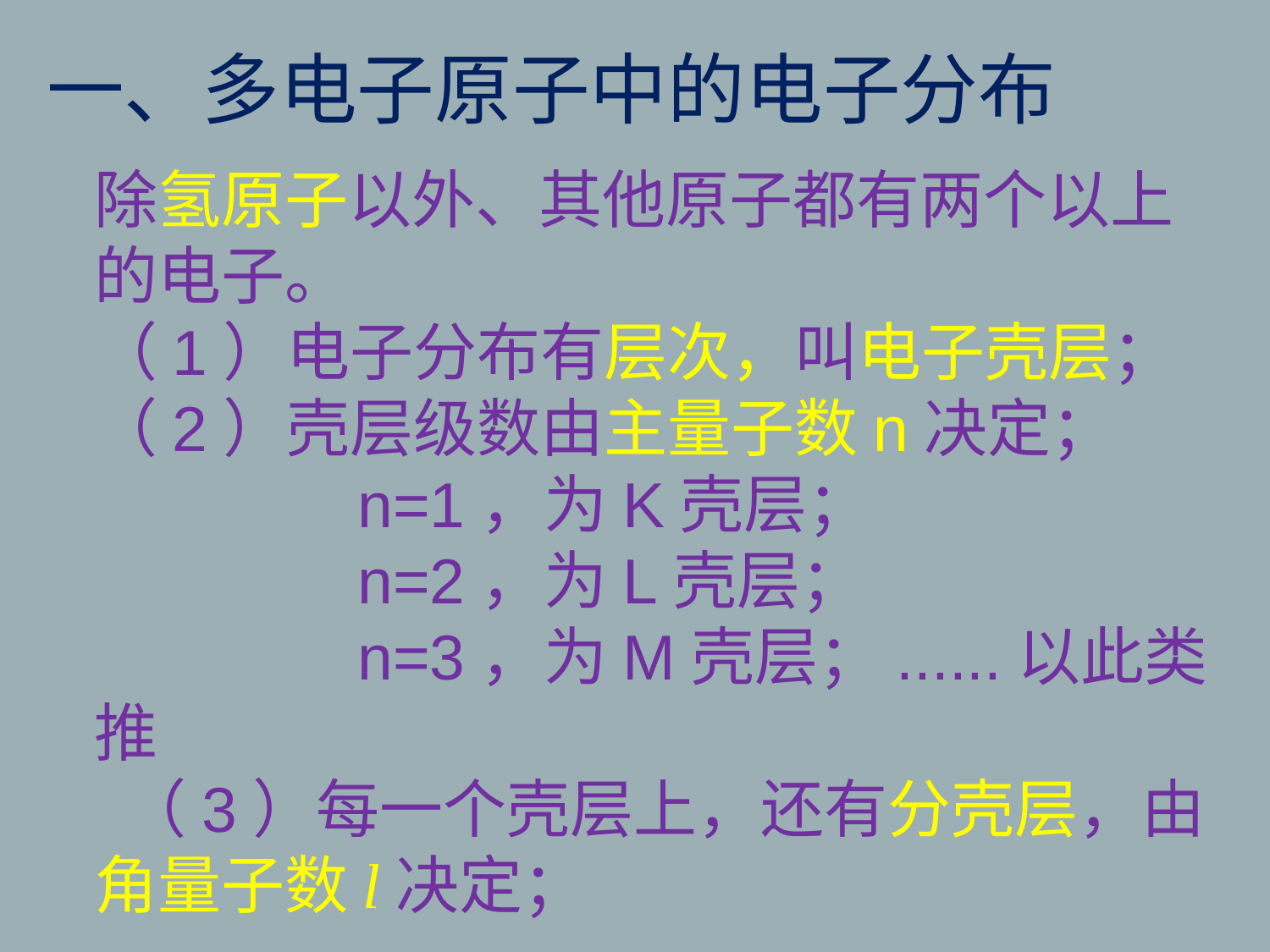

一、多电子原子中的电子分布
除氢原子以外、其他原子都有两个以上的电子。
（1）电子分布有层次，叫电子壳层；
（2）壳层级数由主量子数n决定；
               n=1，为K壳层；
               n=2，为L壳层；
               n=3，为M壳层；......以此类推
 （3）每一个壳层上，还有分壳层，由角量子数l决定；